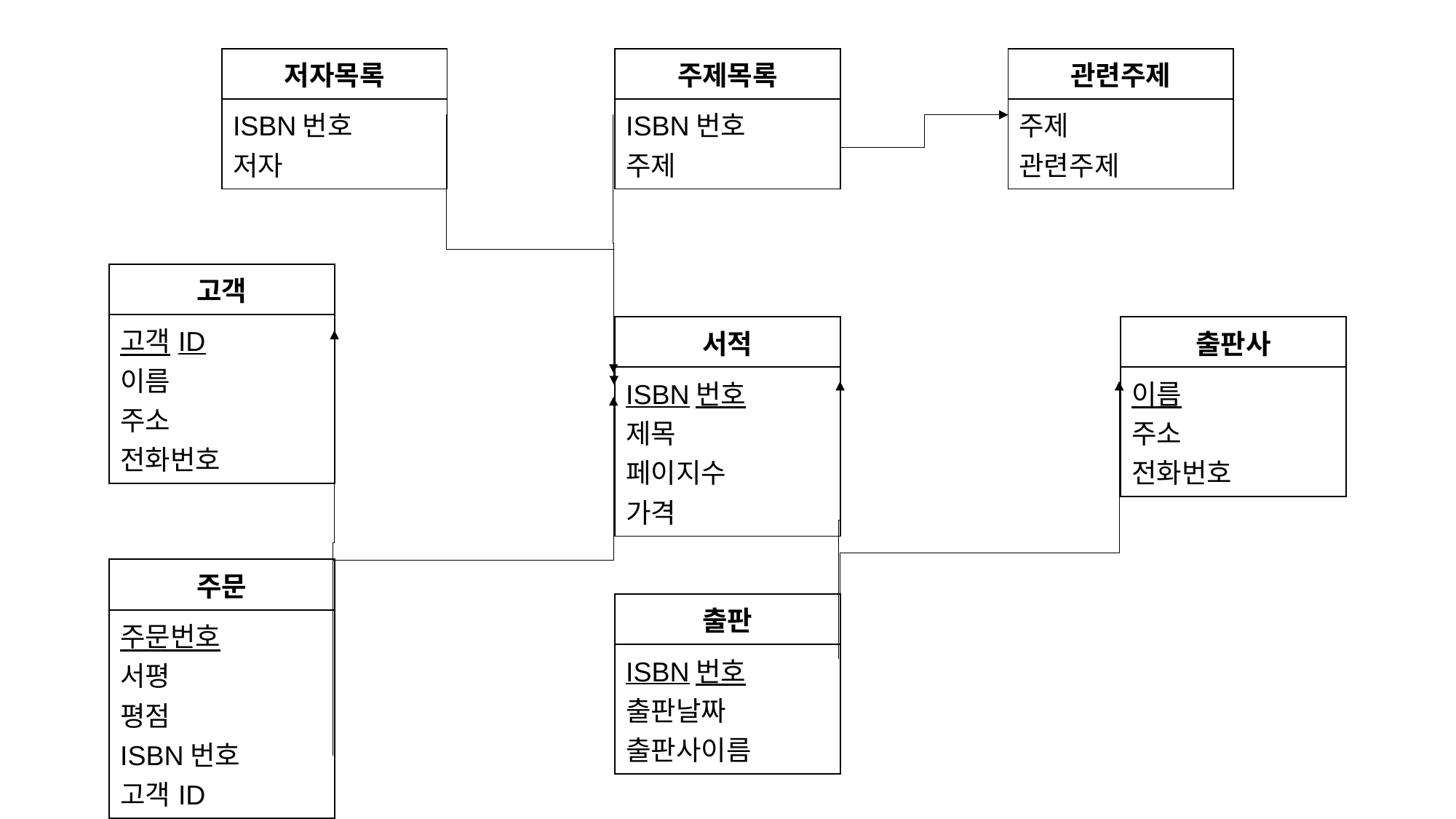

| 저자목록 |
| --- |
| ISBN번호 저자 |
| 주제목록 |
| --- |
| ISBN번호 주제 |
| 관련주제 |
| --- |
| 주제 관련주제 |
| 고객 |
| --- |
| 고객ID 이름 주소 전화번호 |
| 서적 |
| --- |
| ISBN번호 제목 페이지수 가격 |
| 출판사 |
| --- |
| 이름 주소 전화번호 |
| 주문 |
| --- |
| 주문번호 서평 평점 ISBN번호 고객ID |
| 출판 |
| --- |
| ISBN번호 출판날짜 출판사이름 |